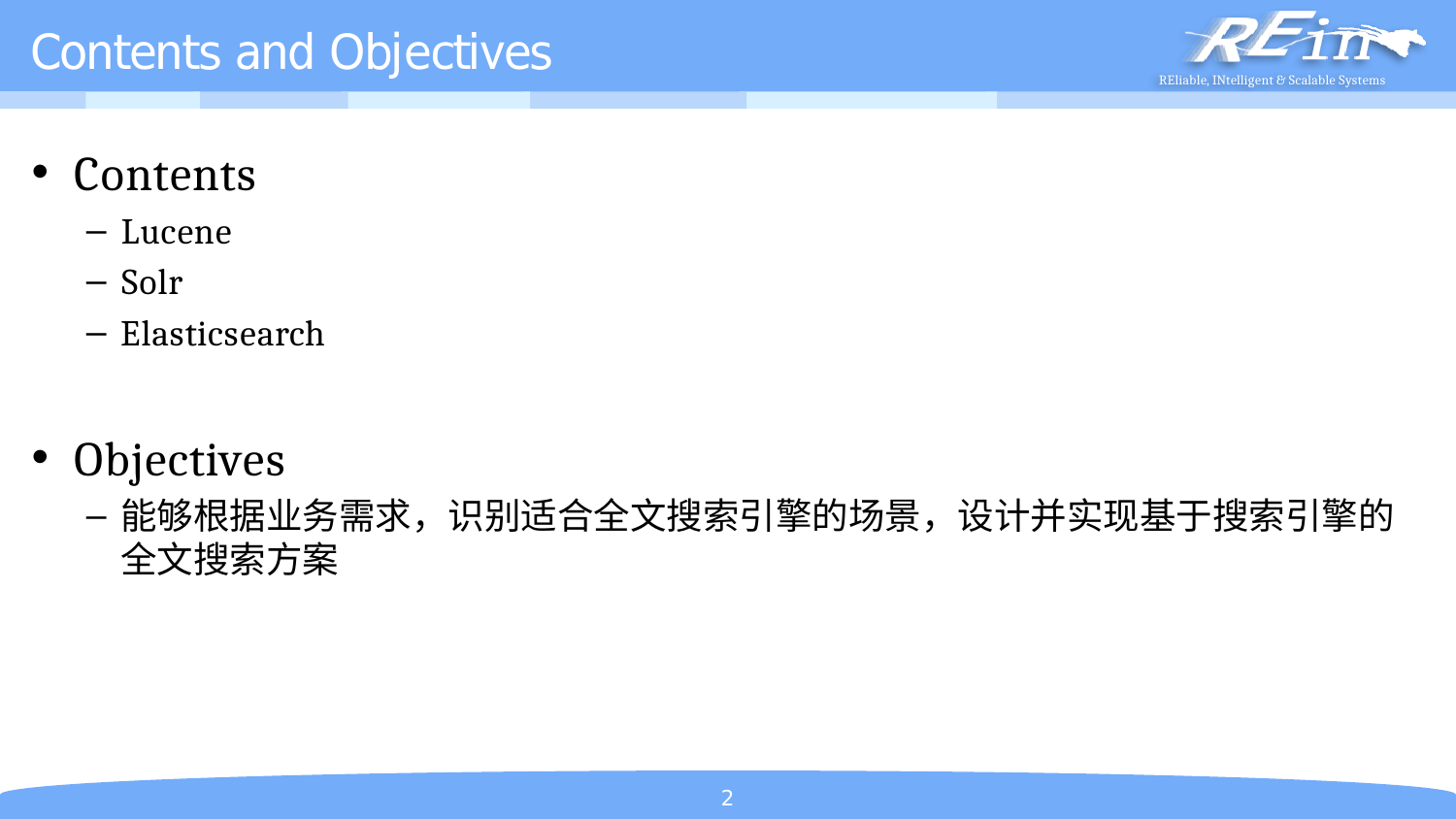

# Contents and Objectives
Contents
Lucene
Solr
Elasticsearch

Objectives
能够根据业务需求，识别适合全文搜索引擎的场景，设计并实现基于搜索引擎的全文搜索方案
2